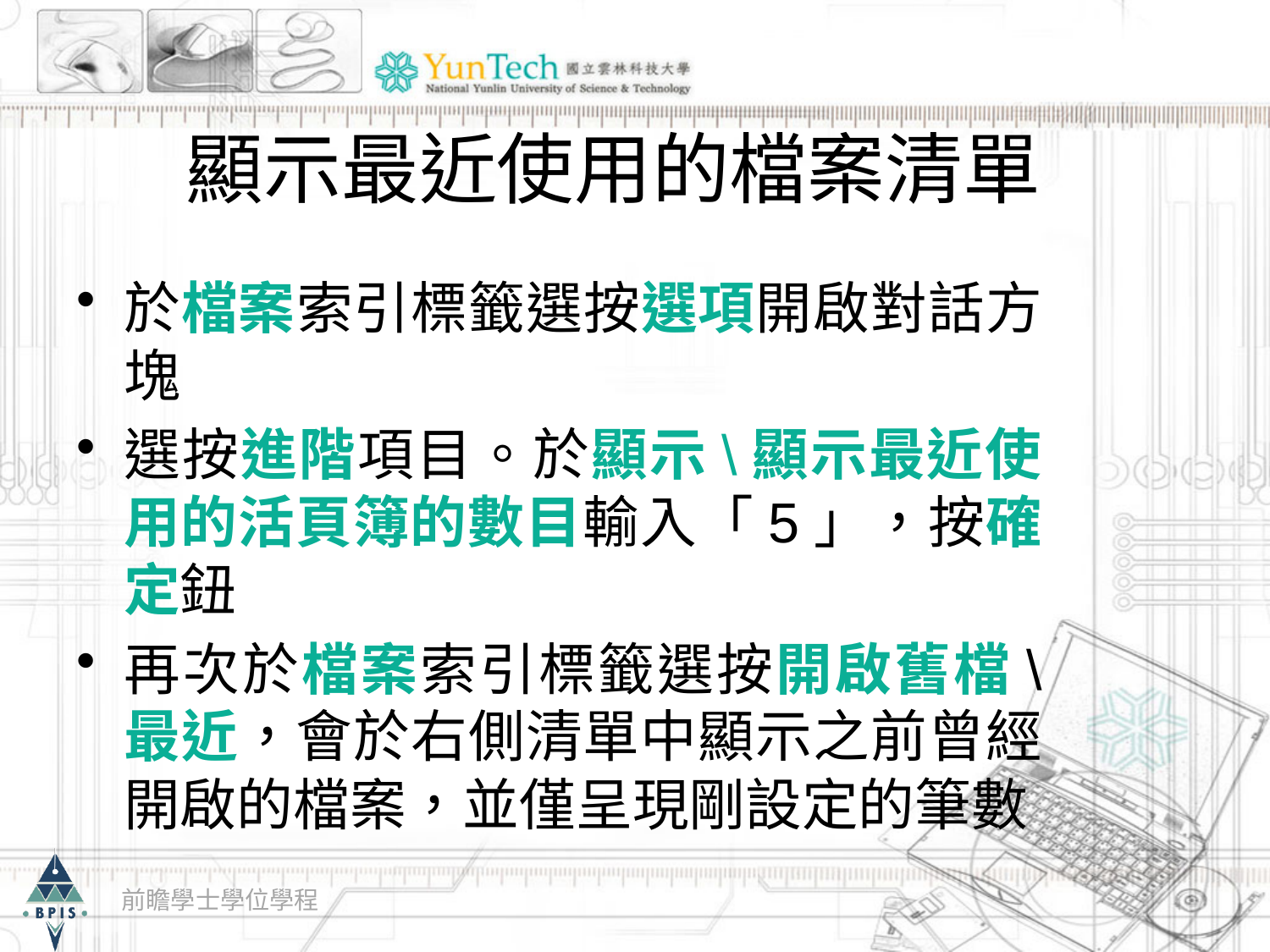

# 顯示最近使用的檔案清單
於檔案索引標籤選按選項開啟對話方塊
選按進階項目。於顯示\顯示最近使用的活頁簿的數目輸入「5」，按確定鈕
再次於檔案索引標籤選按開啟舊檔\ 最近，會於右側清單中顯示之前曾經開啟的檔案，並僅呈現剛設定的筆數